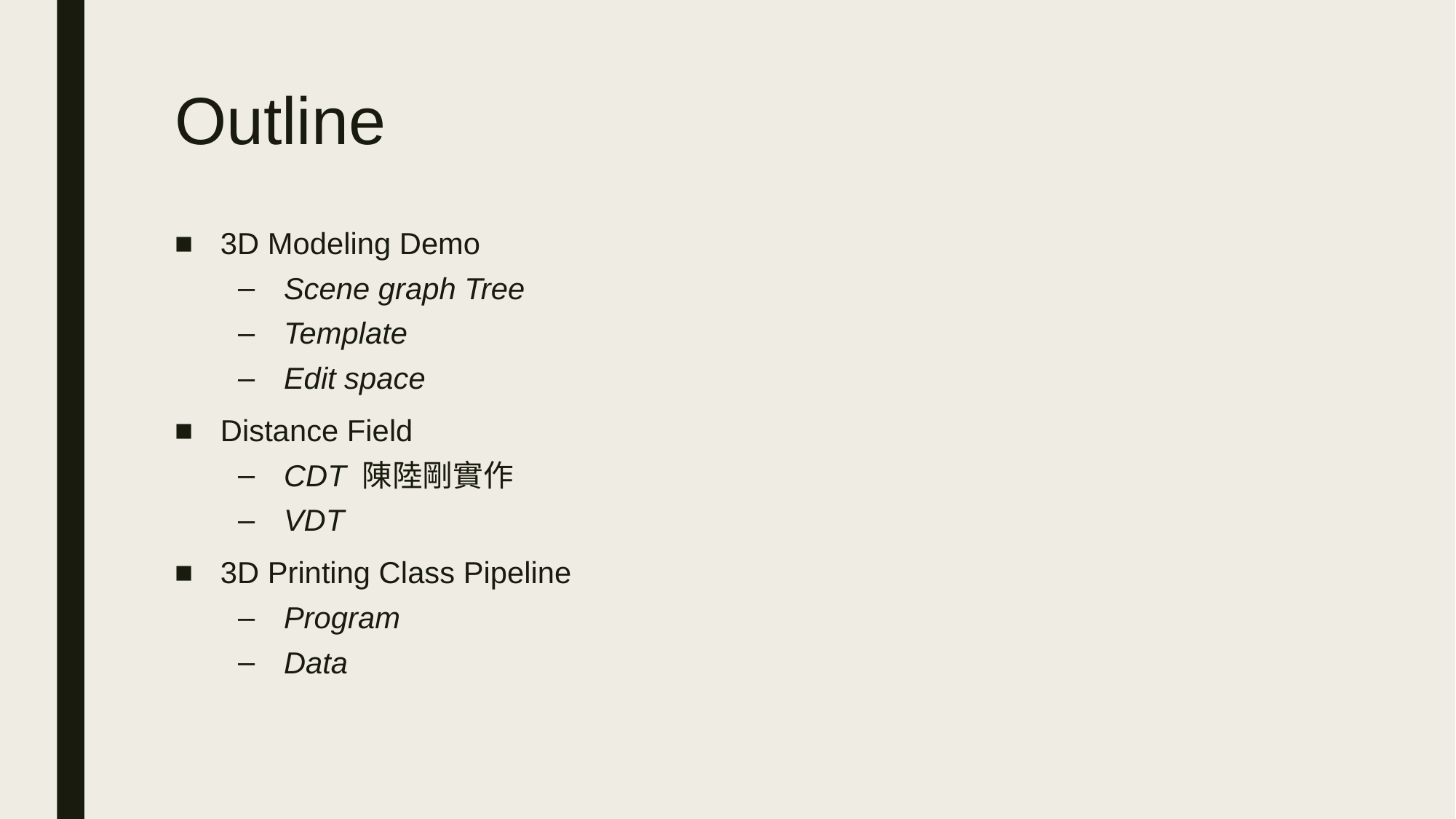

# Outline
3D Modeling Demo
Scene graph Tree
Template
Edit space
Distance Field
CDT 陳陸剛實作
VDT
3D Printing Class Pipeline
Program
Data